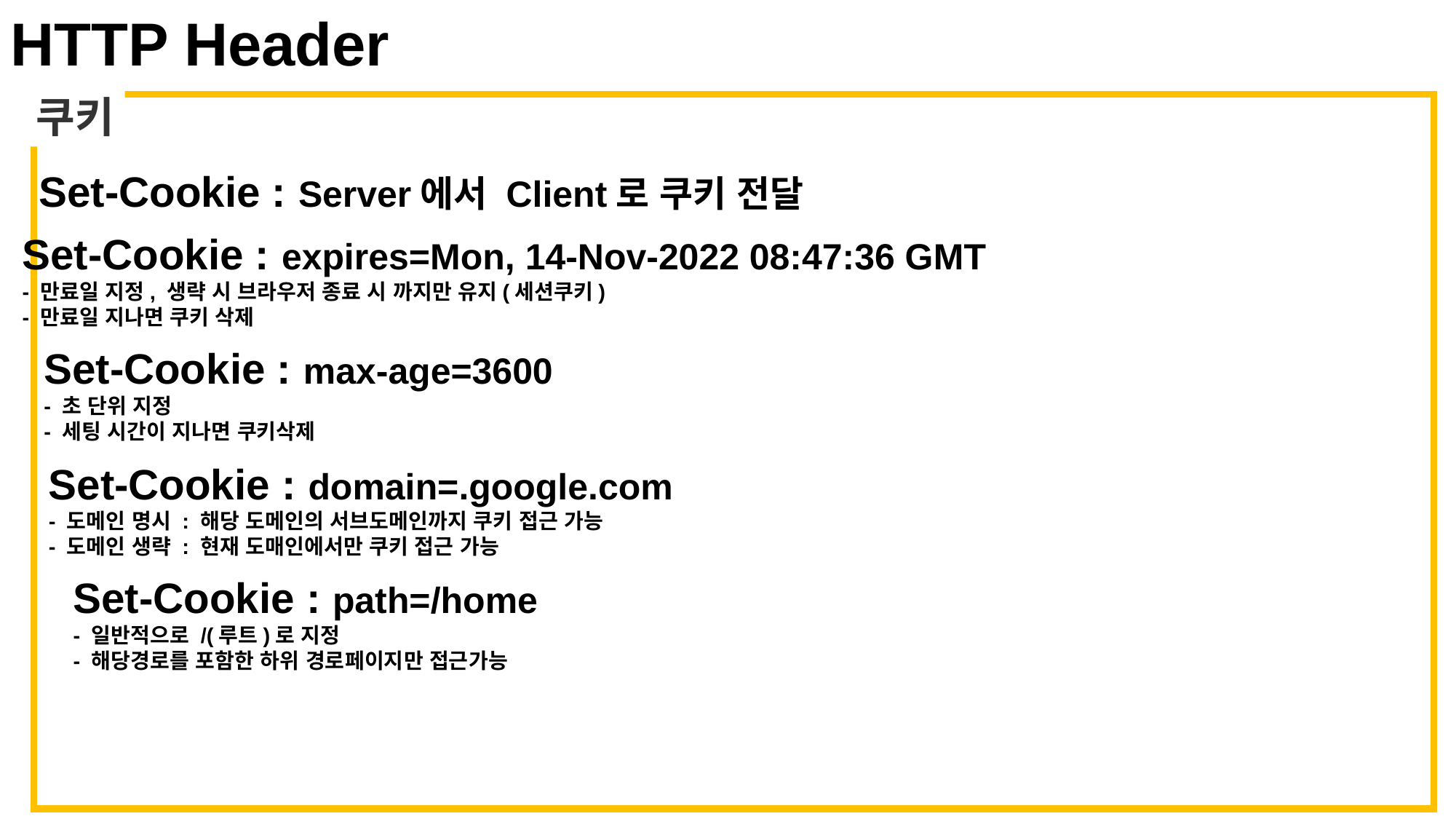

HTTP Header
쿠키

Set-Cookie : Server에서 Client로 쿠키 전달
Set-Cookie : expires=Mon, 14-Nov-2022 08:47:36 GMT
- 만료일 지정, 생략 시 브라우저 종료 시 까지만 유지(세션쿠키)
- 만료일 지나면 쿠키 삭제
Set-Cookie : max-age=3600
- 초 단위 지정
- 세팅 시간이 지나면 쿠키삭제
Set-Cookie : domain=.google.com
- 도메인 명시 : 해당 도메인의 서브도메인까지 쿠키 접근 가능
- 도메인 생략 : 현재 도매인에서만 쿠키 접근 가능
Set-Cookie : path=/home
- 일반적으로 /(루트)로 지정
- 해당경로를 포함한 하위 경로페이지만 접근가능